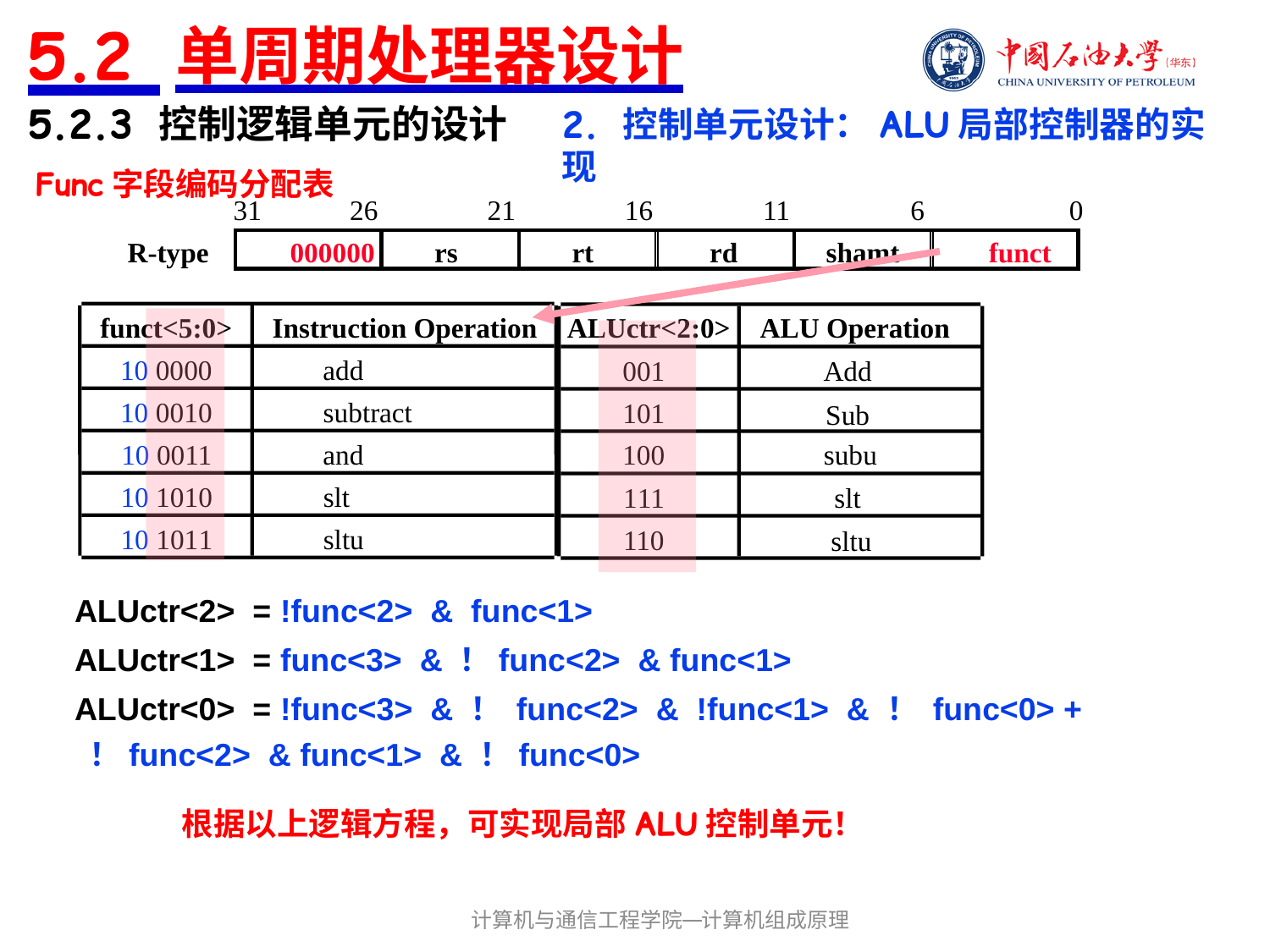

# 5.2 单周期处理器设计
5.2.3 控制逻辑单元的设计

2. 控制单元设计：ALU局部控制器的实现
Func字段编码分配表
31
26
21
16
11
6
0
000000

rs

rt

rd

shamt

funct

R-type

funct<5:0>
Instruction Operation

10 0000
add

10 0010
subtract

10 0011
and

10 1010
slt

10 1011
sltu

ALUctr<2:0>

ALU Operation

001
Add

101
Sub

100
subu

111
slt

110
   sltu

ALUctr<2>  = !func<2>  &  func<1>
ALUctr<1>  = func<3>  & ！func<2>  & func<1>
ALUctr<0>  = !func<3>  & ！ func<2>  &  !func<1>  & ！ func<0> +
 ！func<2>  & func<1>  & ！func<0>

根据以上逻辑方程，可实现局部ALU控制单元！
计算机与通信工程学院—计算机组成原理
81